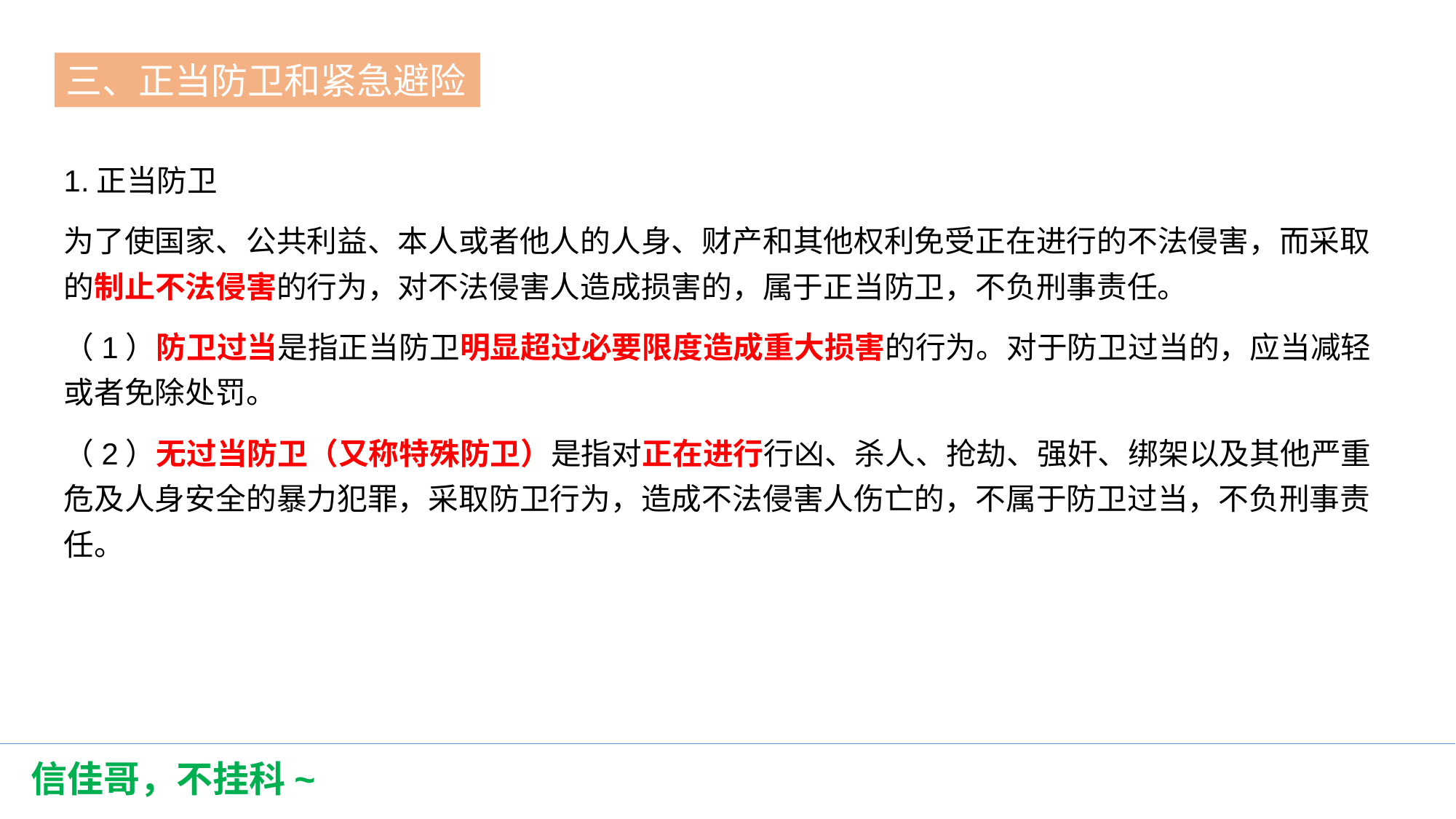

三、正当防卫和紧急避险
第一节
1.正当防卫
为了使国家、公共利益、本人或者他人的人身、财产和其他权利免受正在进行的不法侵害，而采取的制止不法侵害的行为，对不法侵害人造成损害的，属于正当防卫，不负刑事责任。
（1）防卫过当是指正当防卫明显超过必要限度造成重大损害的行为。对于防卫过当的，应当减轻或者免除处罚。
（2）无过当防卫（又称特殊防卫）是指对正在进行行凶、杀人、抢劫、强奸、绑架以及其他严重危及人身安全的暴力犯罪，采取防卫行为，造成不法侵害人伤亡的，不属于防卫过当，不负刑事责任。